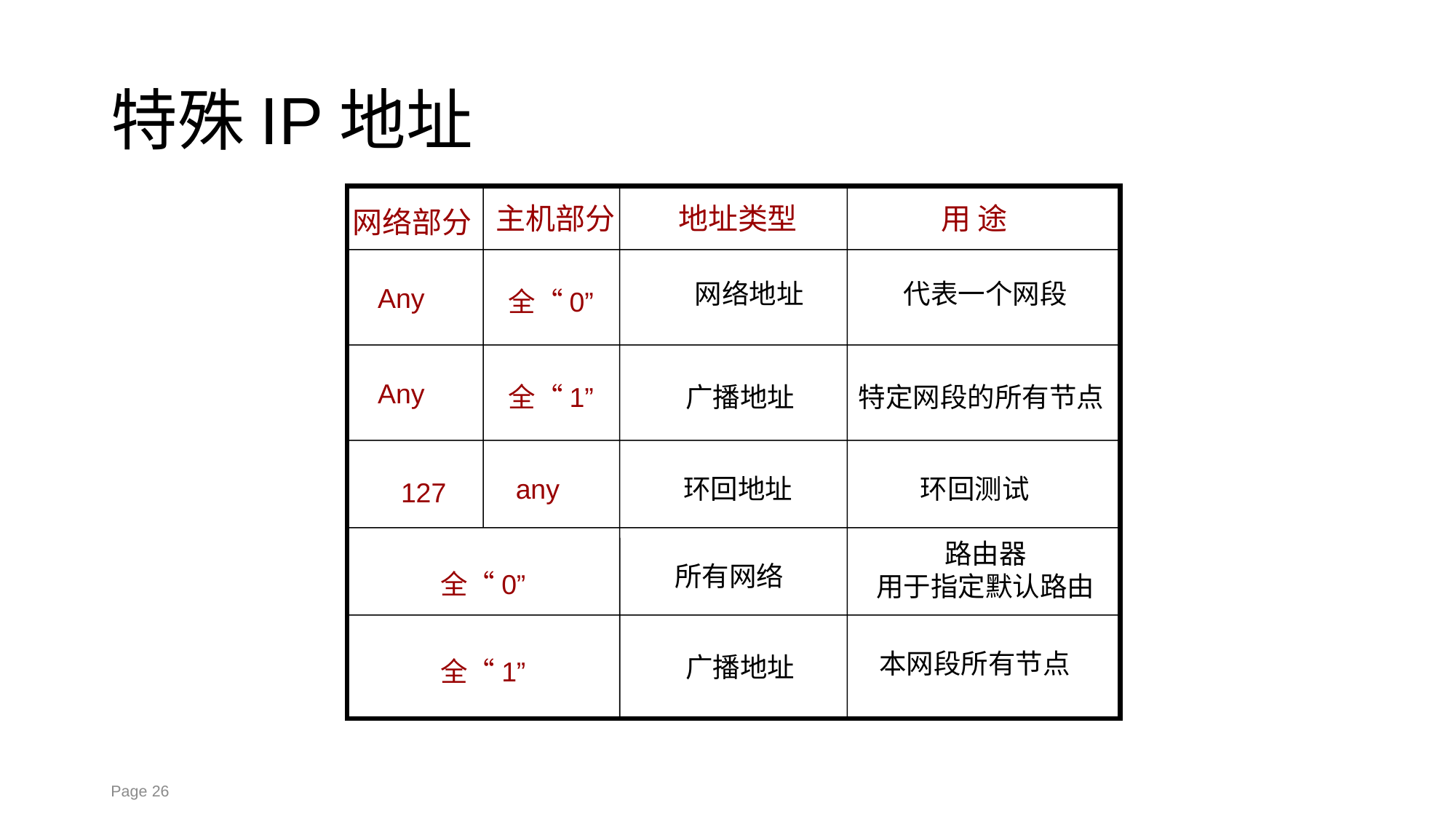

# 特殊IP地址

主机部分
地址类型
用 途
网络部分

网络地址
代表一个网段
Any
全“0”

Any
全“1”
广播地址
特定网段的所有节点

any
环回地址
环回测试
127

路由器
用于指定默认路由
所有网络
全“0”

本网段所有节点
广播地址
全“1”

Page 26